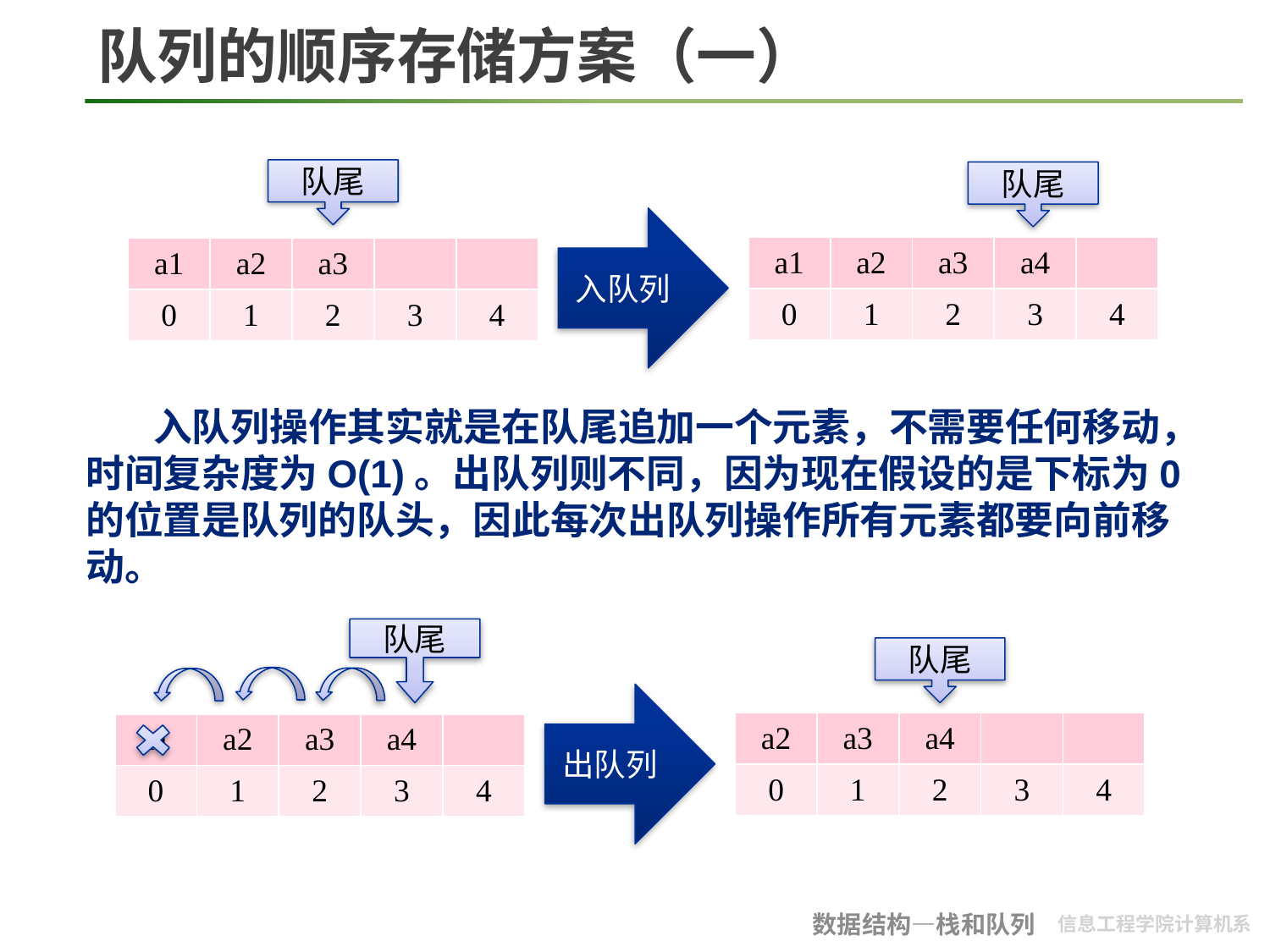

# 队列的顺序存储方案（一）
队尾
队尾
入队列
| a1 | a2 | a3 | a4 |  |
| --- | --- | --- | --- | --- |
| 0 | 1 | 2 | 3 | 4 |
| a1 | a2 | a3 |  |  |
| --- | --- | --- | --- | --- |
| 0 | 1 | 2 | 3 | 4 |
   入队列操作其实就是在队尾追加一个元素，不需要任何移动，时间复杂度为O(1)。出队列则不同，因为现在假设的是下标为0的位置是队列的队头，因此每次出队列操作所有元素都要向前移动。
队尾
队尾

出队列
| a2 | a3 | a4 |  |  |
| --- | --- | --- | --- | --- |
| 0 | 1 | 2 | 3 | 4 |
| a1 | a2 | a3 | a4 |  |
| --- | --- | --- | --- | --- |
| 0 | 1 | 2 | 3 | 4 |